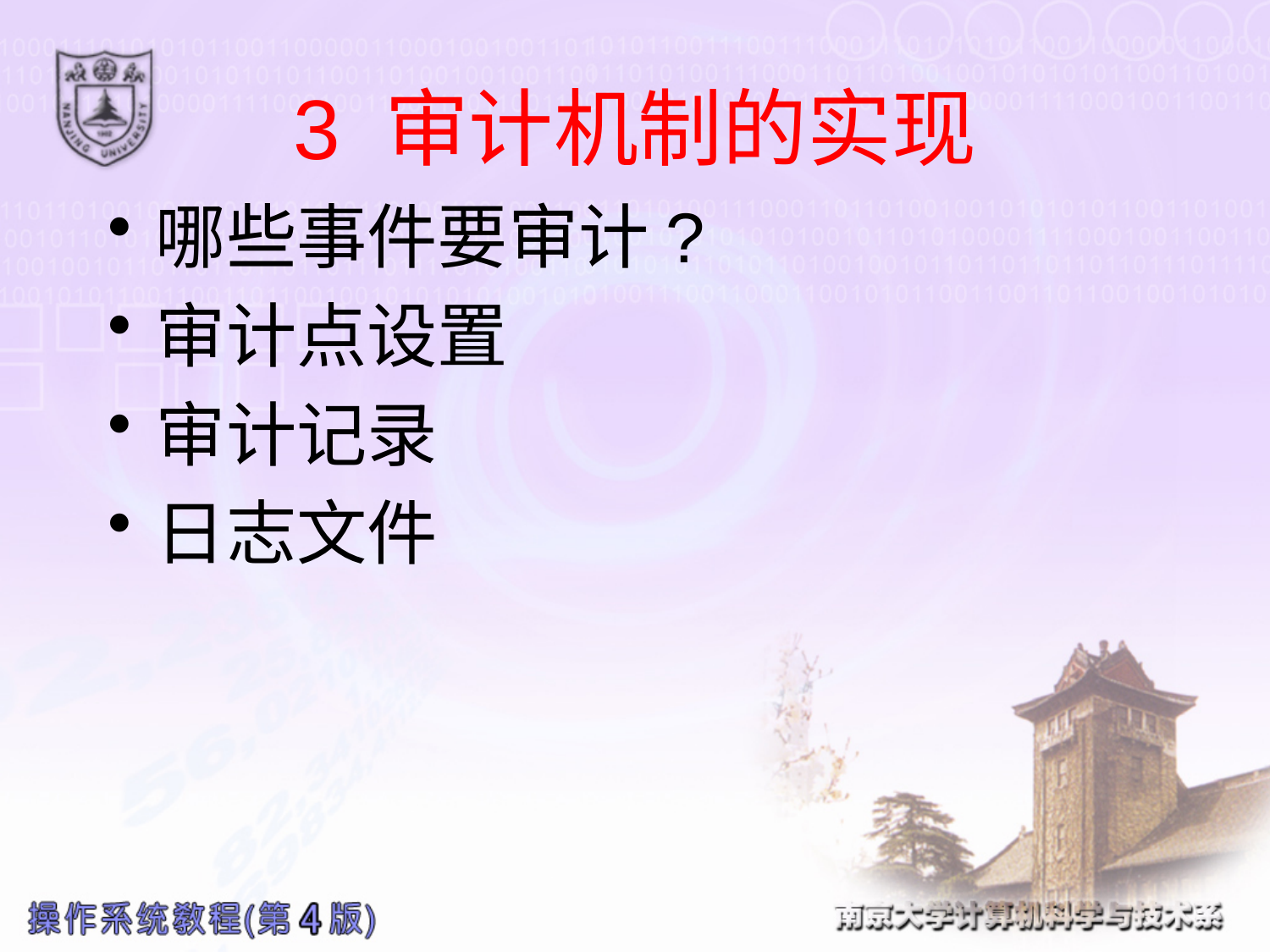

# 3 审计机制的实现
哪些事件要审计?
审计点设置
审计记录
日志文件